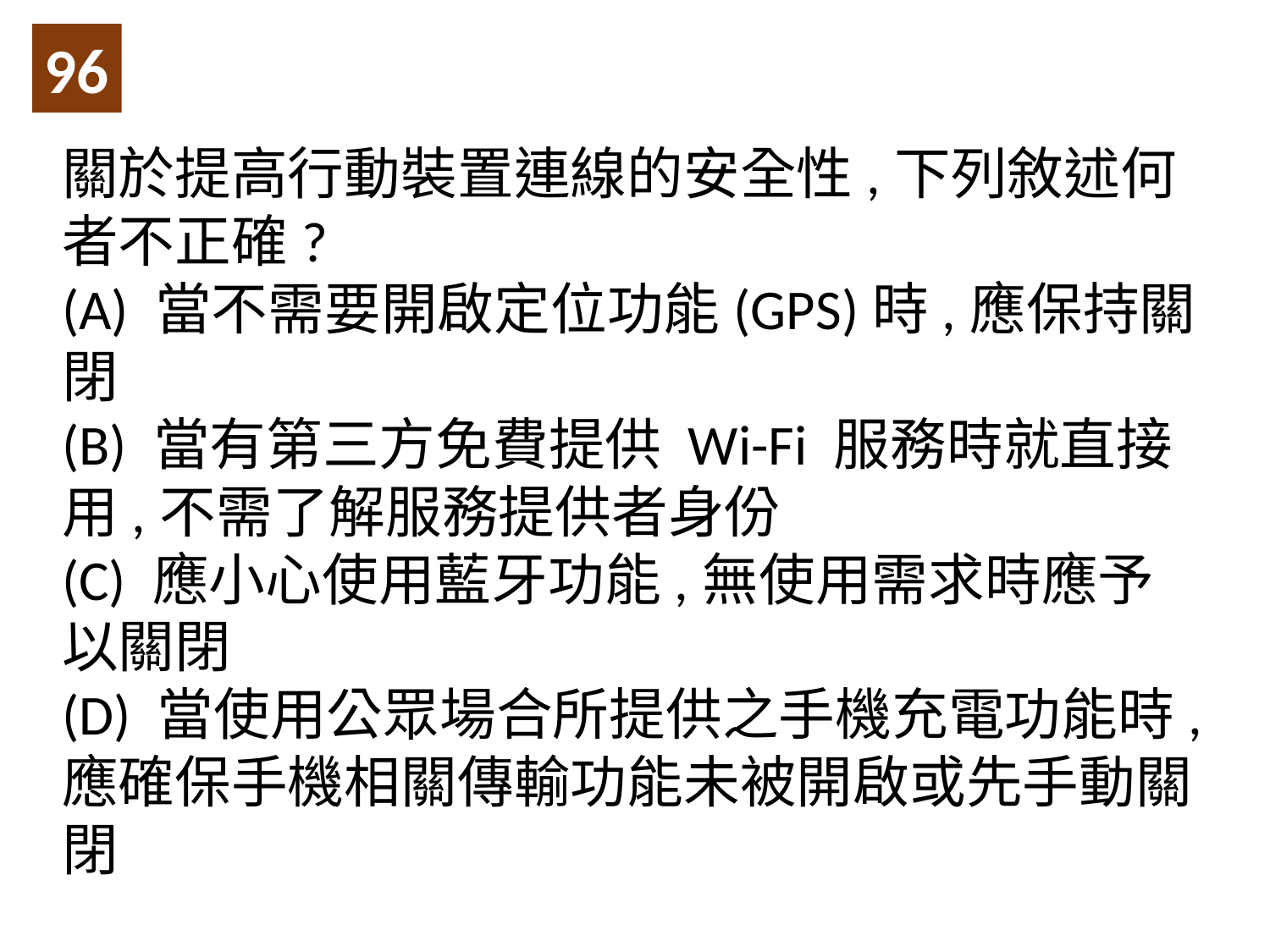

96
關於提高行動裝置連線的安全性,下列敘述何者不正確?
(A) 當不需要開啟定位功能(GPS)時,應保持關閉
(B) 當有第三方免費提供 Wi-Fi 服務時就直接用,不需了解服務提供者身份
(C) 應小心使用藍牙功能,無使用需求時應予以關閉
(D) 當使用公眾場合所提供之手機充電功能時,應確保手機相關傳輸功能未被開啟或先手動關閉